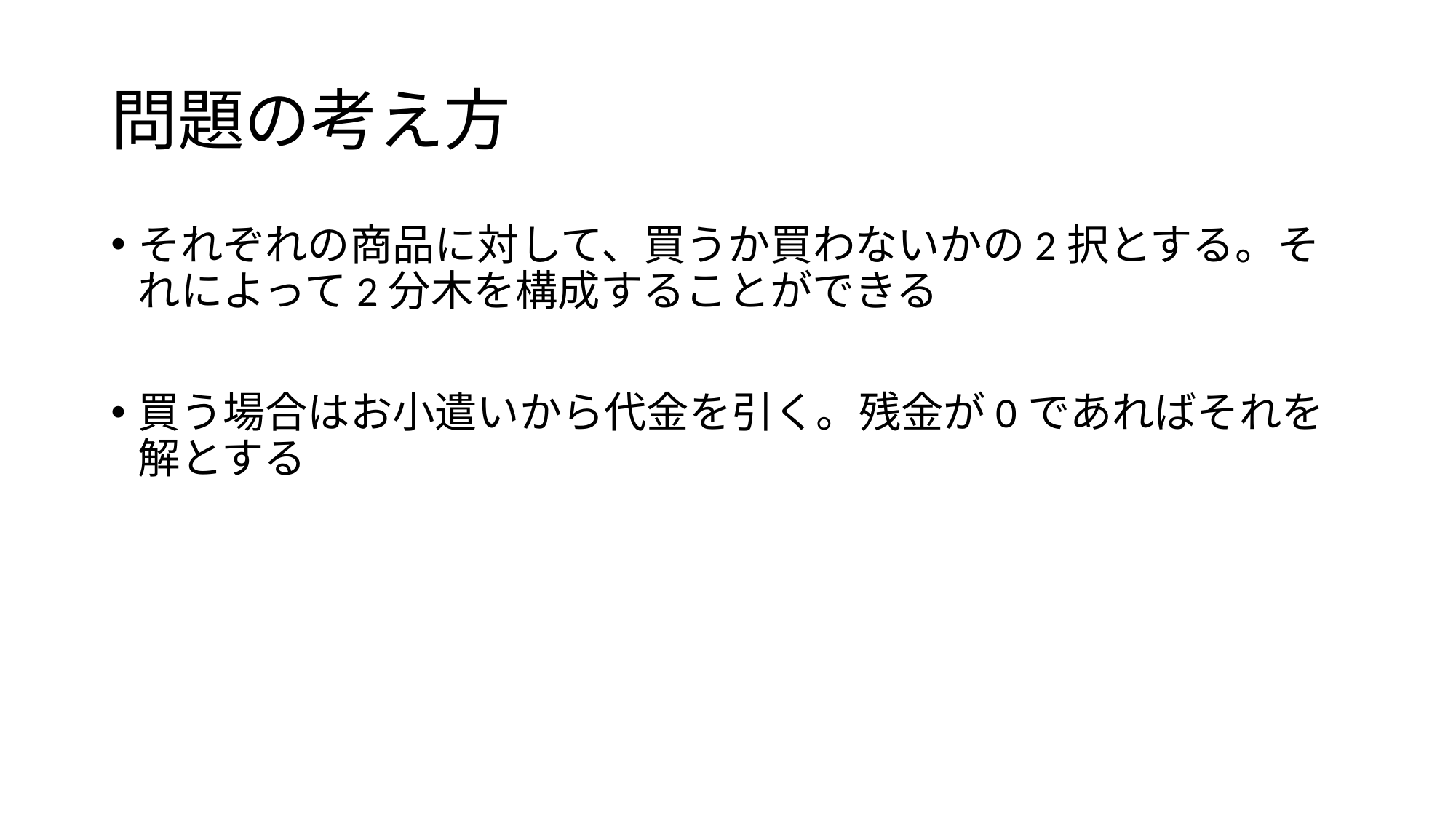

# 問題の考え方
それぞれの商品に対して、買うか買わないかの2択とする。それによって2分木を構成することができる

買う場合はお小遣いから代金を引く。残金が0であればそれを解とする